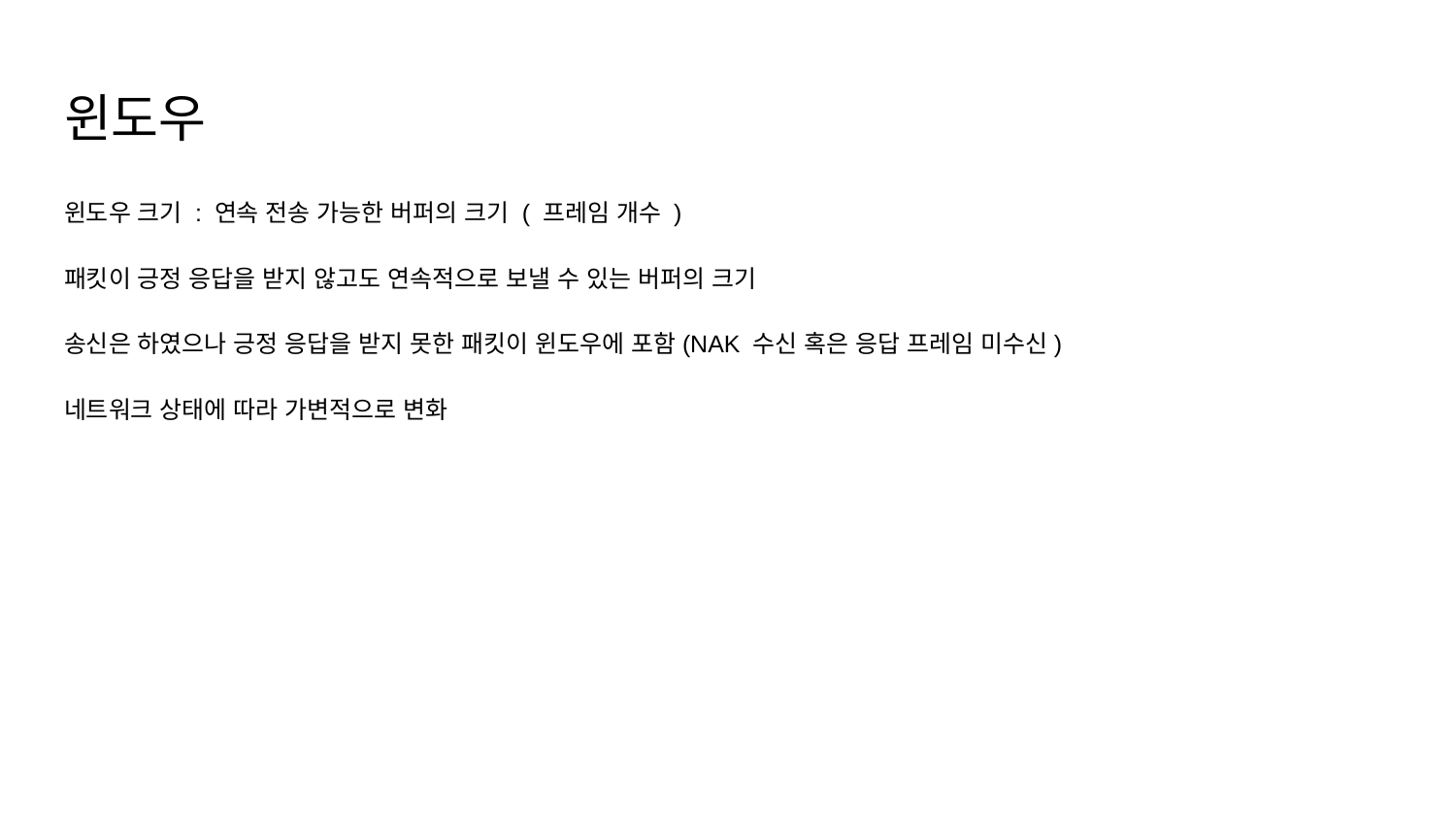

# 윈도우
윈도우 크기 : 연속 전송 가능한 버퍼의 크기 ( 프레임 개수 )
패킷이 긍정 응답을 받지 않고도 연속적으로 보낼 수 있는 버퍼의 크기
송신은 하였으나 긍정 응답을 받지 못한 패킷이 윈도우에 포함(NAK 수신 혹은 응답 프레임 미수신)
네트워크 상태에 따라 가변적으로 변화